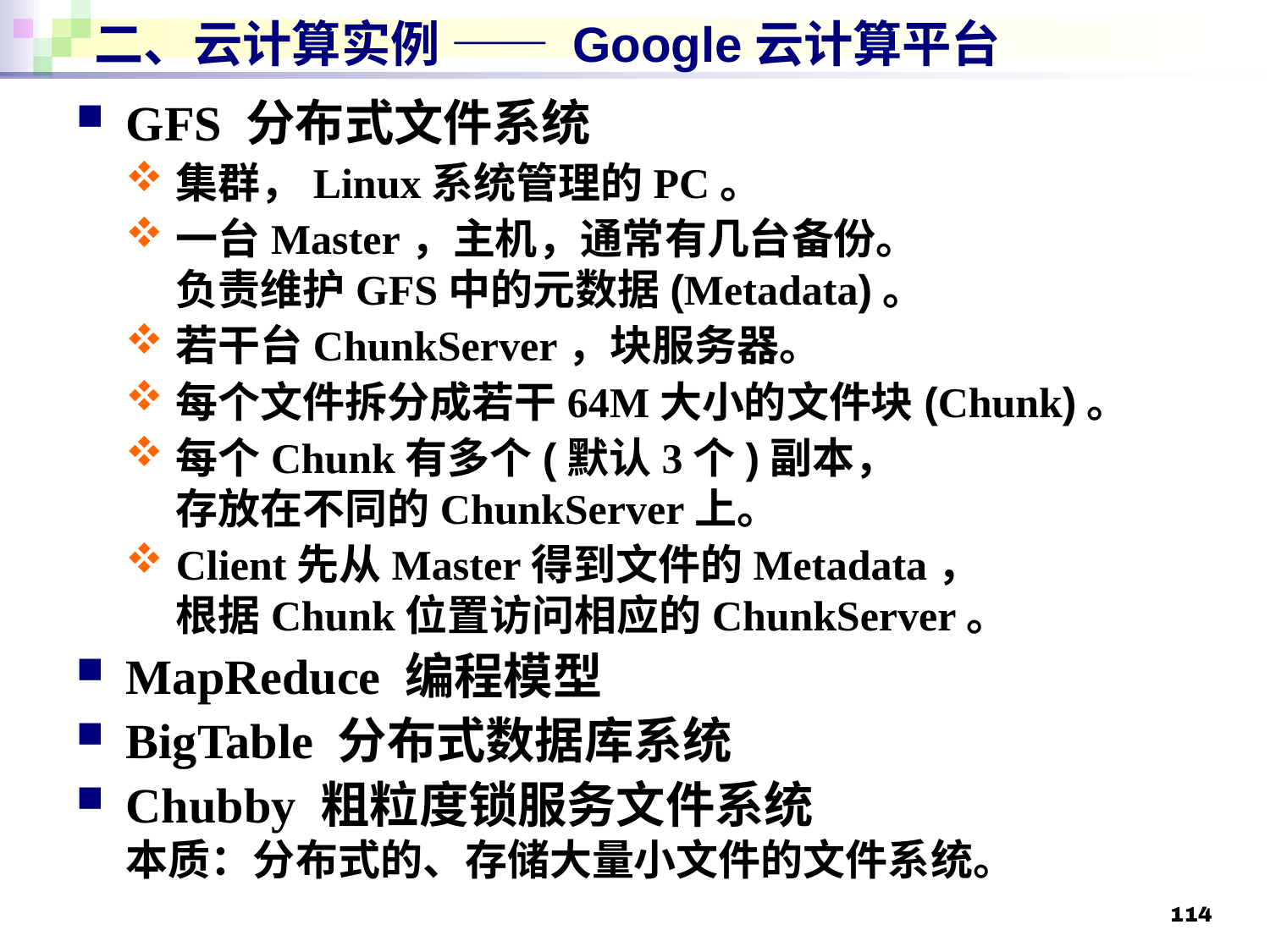

# 二、云计算实例 —— Google云计算平台
GFS 分布式文件系统
集群，Linux系统管理的PC。
一台Master，主机，通常有几台备份。
负责维护GFS中的元数据(Metadata)。
若干台ChunkServer，块服务器。
每个文件拆分成若干64M大小的文件块(Chunk)。
每个Chunk有多个(默认3个)副本，
存放在不同的ChunkServer上。
Client先从Master得到文件的Metadata，
根据Chunk位置访问相应的ChunkServer。
MapReduce 编程模型
BigTable 分布式数据库系统
Chubby 粗粒度锁服务文件系统
本质：分布式的、存储大量小文件的文件系统。
114